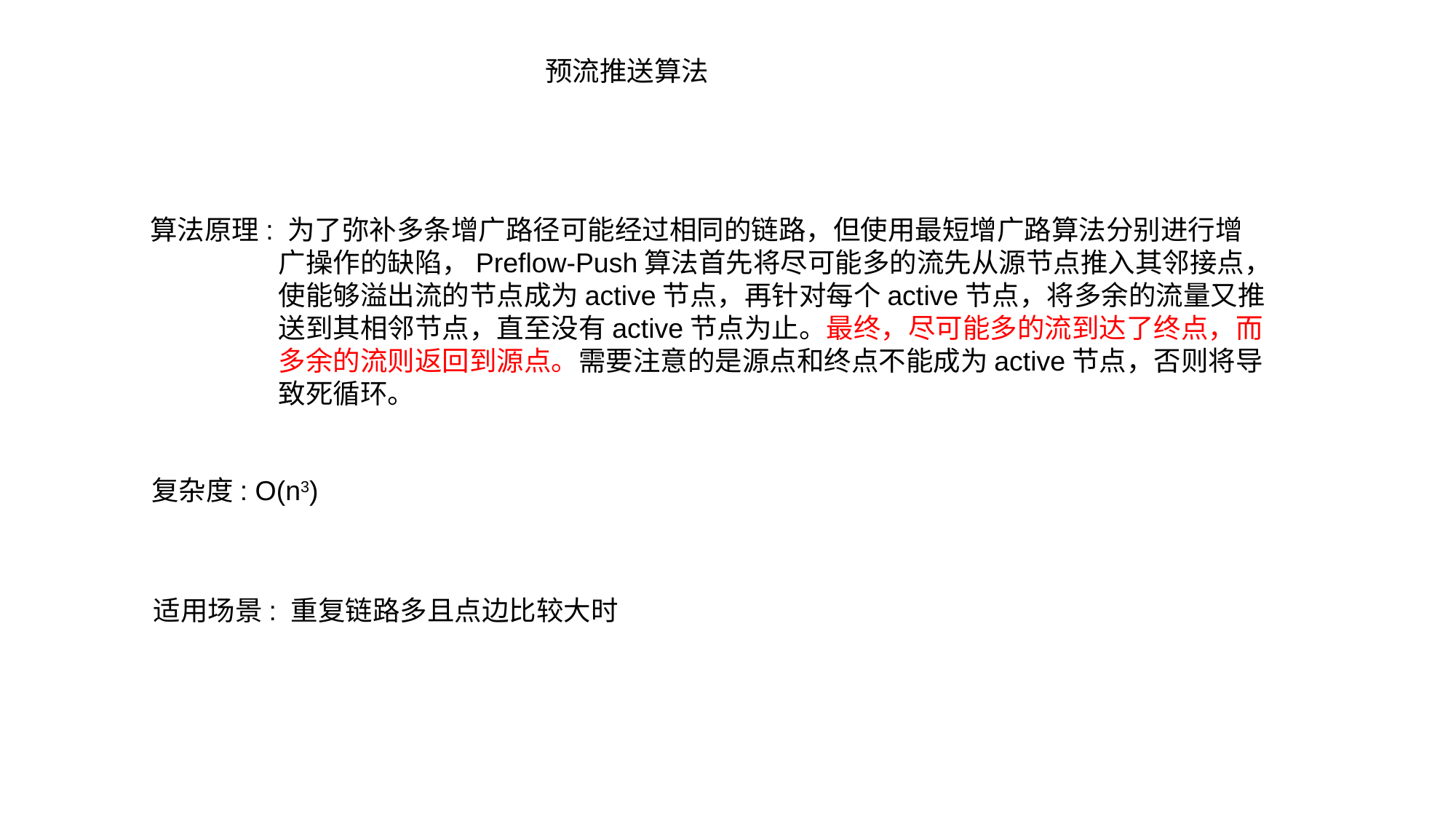

预流推送算法
算法原理: 为了弥补多条增广路径可能经过相同的链路，但使用最短增广路算法分别进行增
	  广操作的缺陷，Preflow-Push算法首先将尽可能多的流先从源节点推入其邻接点，
	  使能够溢出流的节点成为active节点，再针对每个active节点，将多余的流量又推
	  送到其相邻节点，直至没有active节点为止。最终，尽可能多的流到达了终点，而
	  多余的流则返回到源点。需要注意的是源点和终点不能成为active节点，否则将导
	  致死循环。
复杂度: O(n3)
适用场景: 重复链路多且点边比较大时